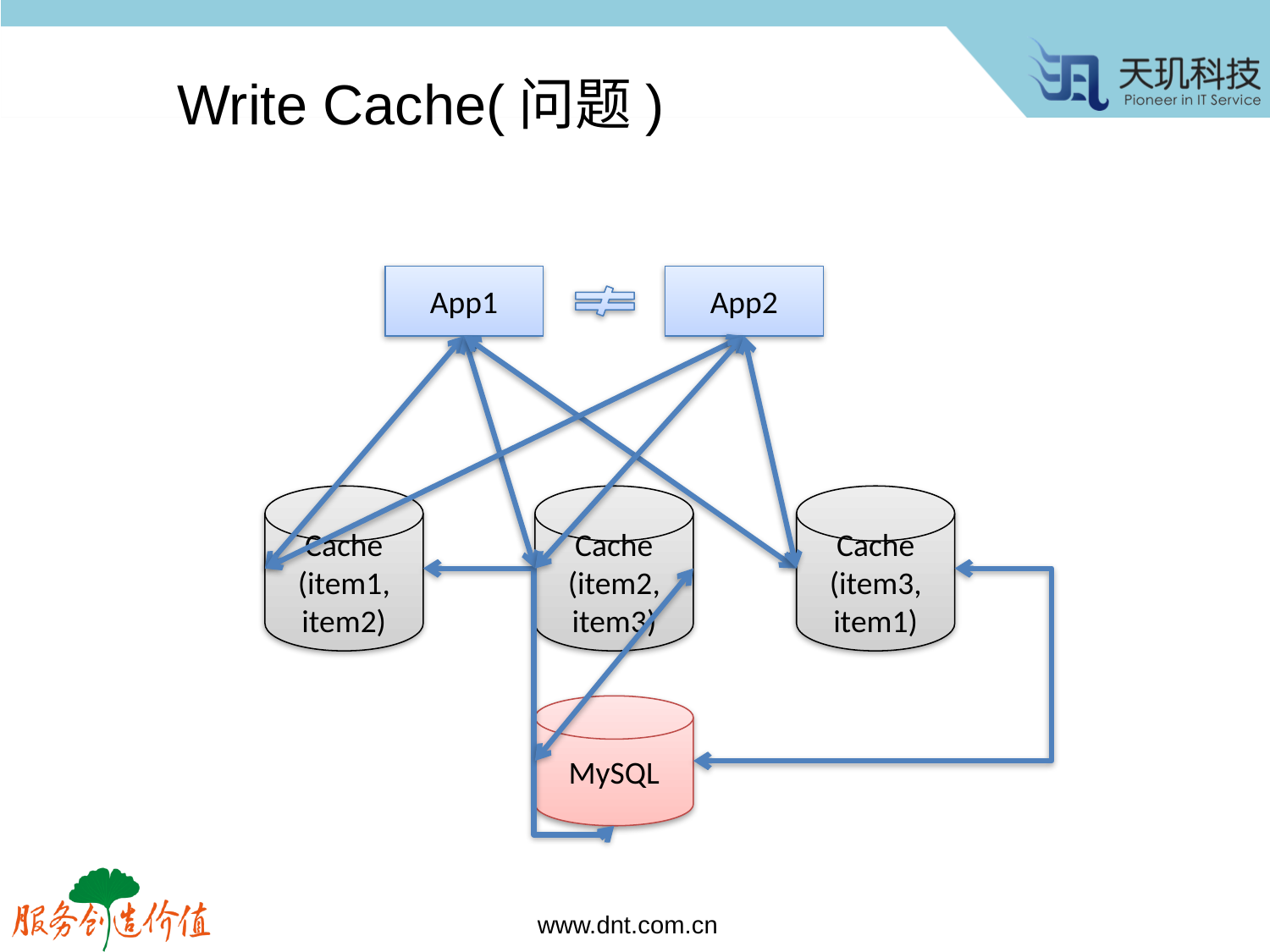

# Write Cache(问题)
App1
App2

Cache
(item1,
item2)
Cache
(item2,
item3)
Cache
(item3,
item1)
MySQL